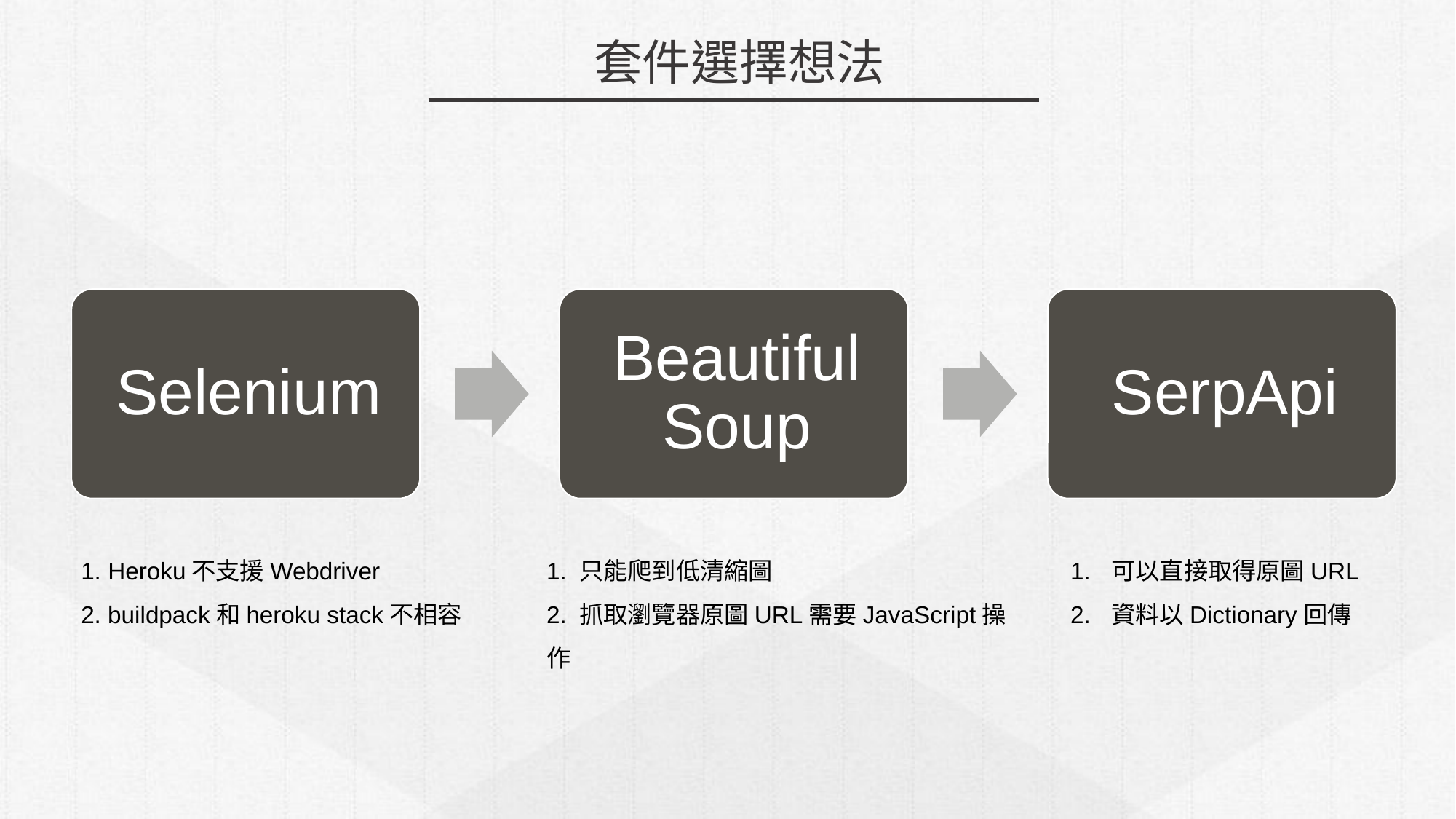

套件選擇想法
Selenium

Beautiful Soup

SerpApi
1. Heroku不支援Webdriver
2. buildpack和heroku stack不相容
1. 只能爬到低清縮圖
2. 抓取瀏覽器原圖URL需要JavaScript操作
可以直接取得原圖URL
資料以Dictionary回傳